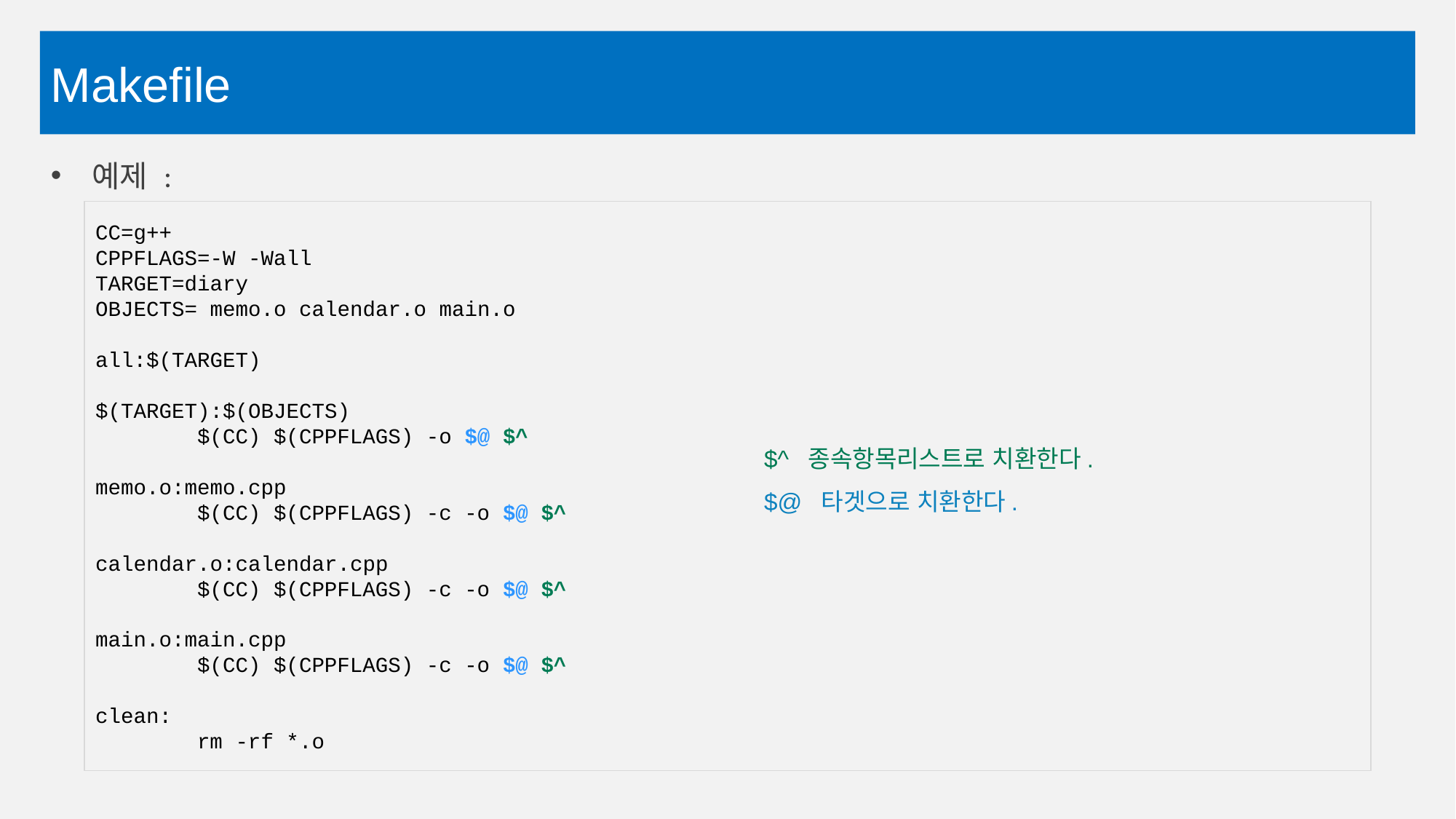

# Makefile
예제 :
CC=g++
CPPFLAGS=-W -Wall
TARGET=diary
OBJECTS= memo.o calendar.o main.o

all:$(TARGET)

$(TARGET):$(OBJECTS)
        $(CC) $(CPPFLAGS) -o $@ $^

memo.o:memo.cpp
        $(CC) $(CPPFLAGS) -c -o $@ $^

calendar.o:calendar.cpp
        $(CC) $(CPPFLAGS) -c -o $@ $^

main.o:main.cpp
        $(CC) $(CPPFLAGS) -c -o $@ $^

clean:
        rm -rf *.o
$^  종속항목리스트로 치환한다.
$@  타겟으로 치환한다.